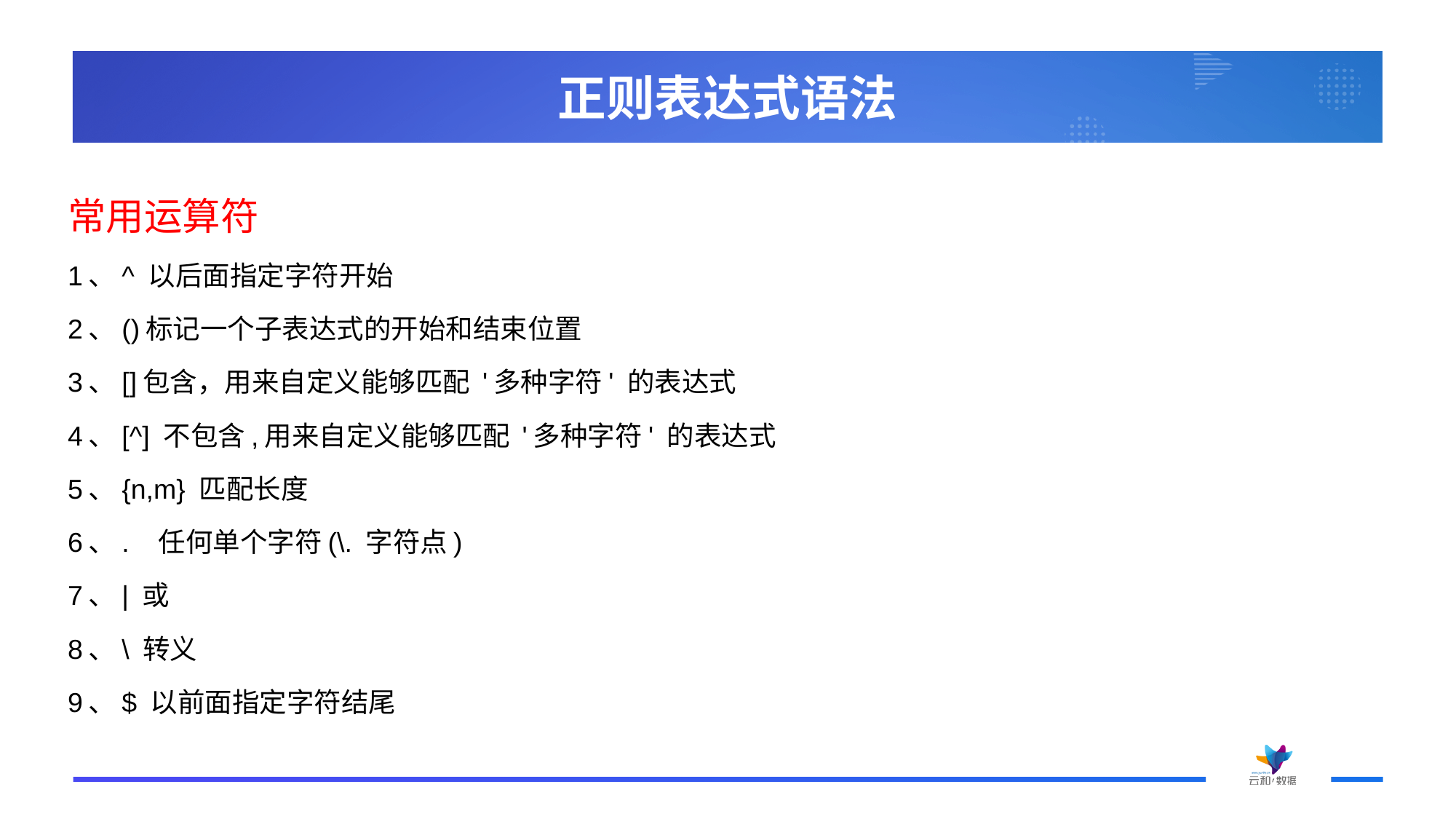

# 正则表达式语法
常用运算符
1、^ 以后面指定字符开始
2、()标记一个子表达式的开始和结束位置
3、[]包含，用来自定义能够匹配 '多种字符' 的表达式
4、[^] 不包含,用来自定义能够匹配 '多种字符' 的表达式
5、{n,m} 匹配长度
6、.   任何单个字符(\. 字符点)
7、| 或
8、\ 转义
9、$ 以前面指定字符结尾